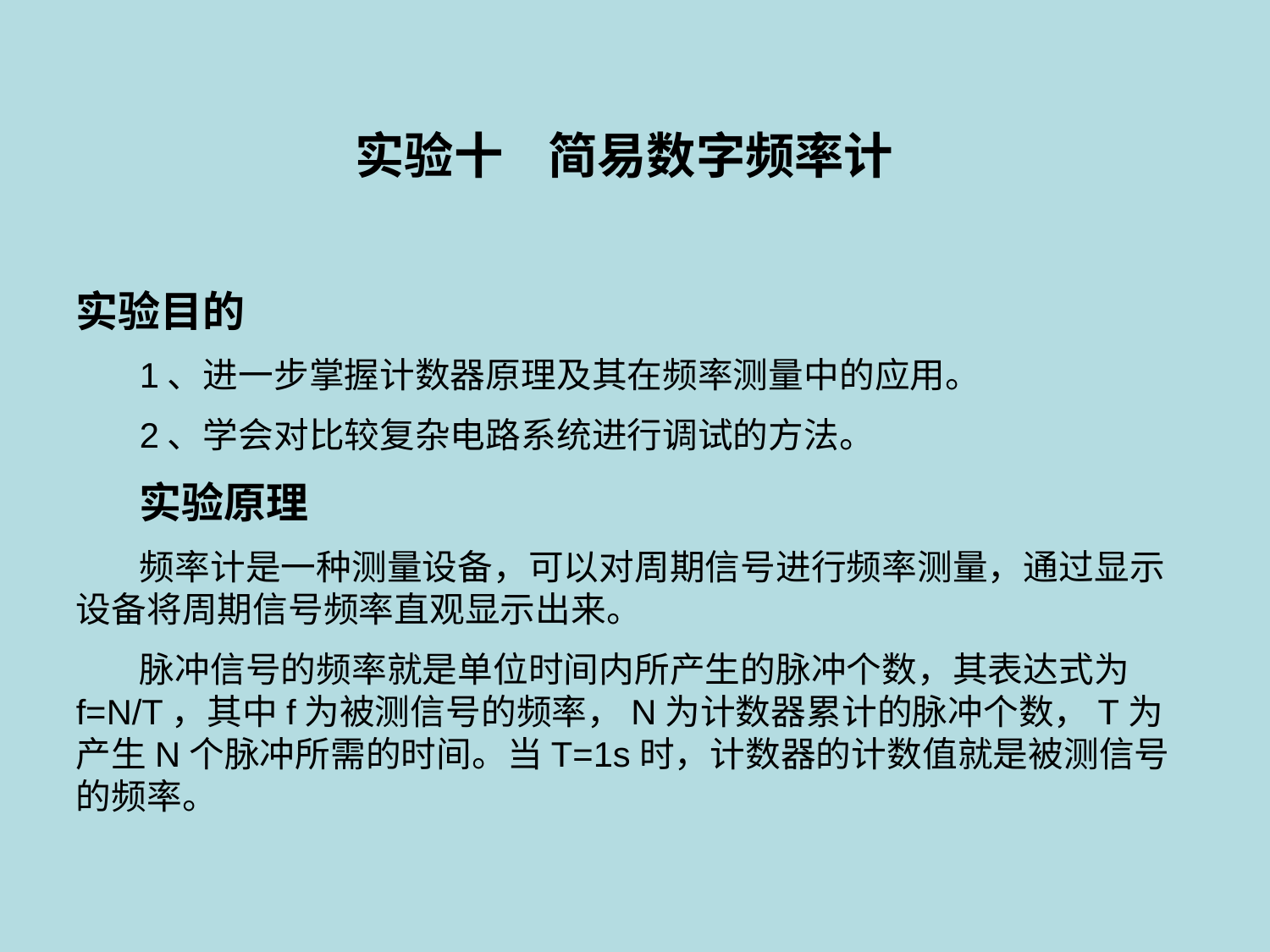

实验十    简易数字频率计
实验目的
1、进一步掌握计数器原理及其在频率测量中的应用。
2、学会对比较复杂电路系统进行调试的方法。
实验原理
频率计是一种测量设备，可以对周期信号进行频率测量，通过显示设备将周期信号频率直观显示出来。
脉冲信号的频率就是单位时间内所产生的脉冲个数，其表达式为f=N/T，其中f为被测信号的频率，N为计数器累计的脉冲个数，T为产生N个脉冲所需的时间。当T=1s时，计数器的计数值就是被测信号的频率。